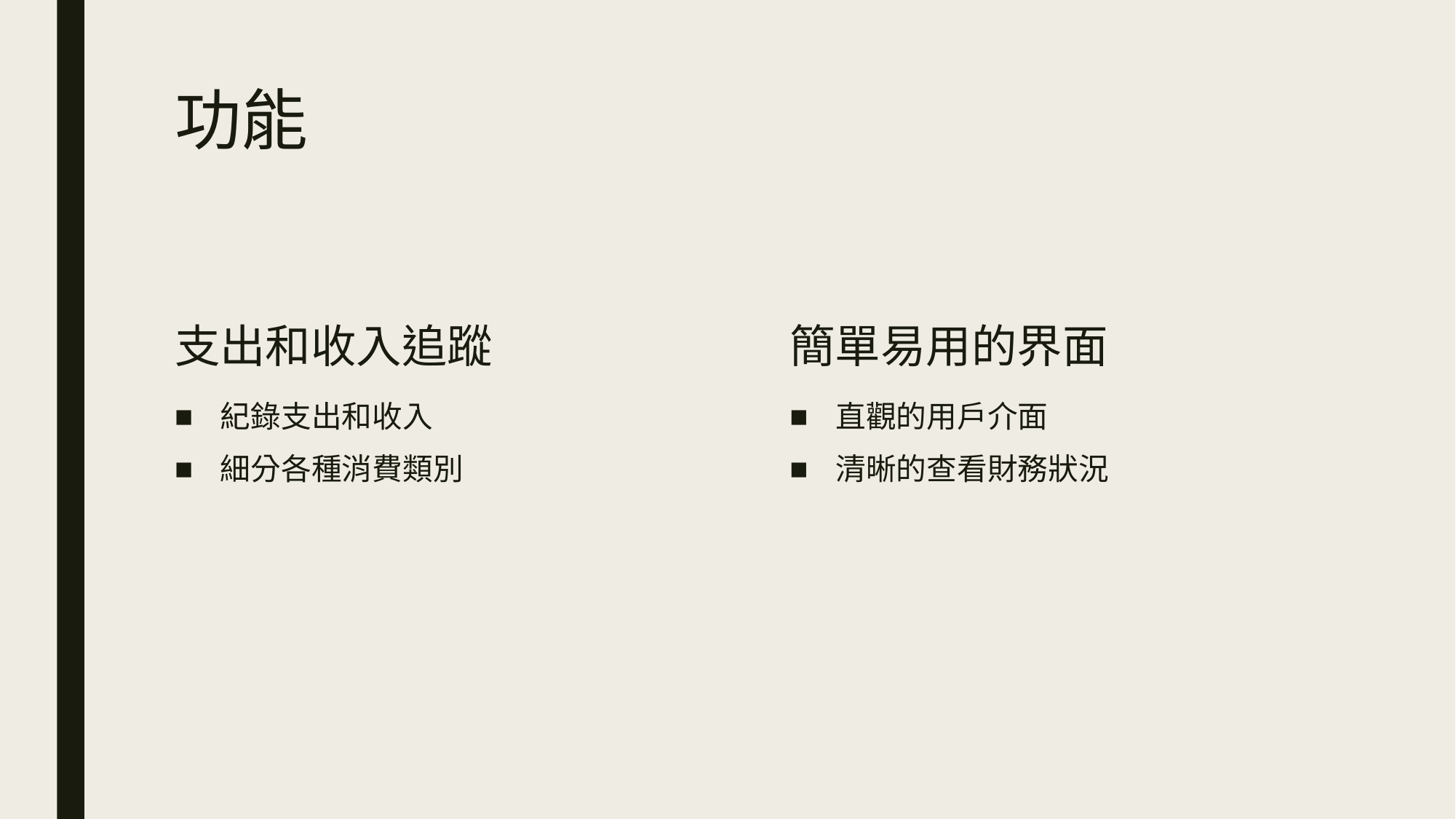

# 功能
支出和收入追蹤
簡單易用的界面
紀錄支出和收入
細分各種消費類別
直觀的用戶介面
清晰的查看財務狀況